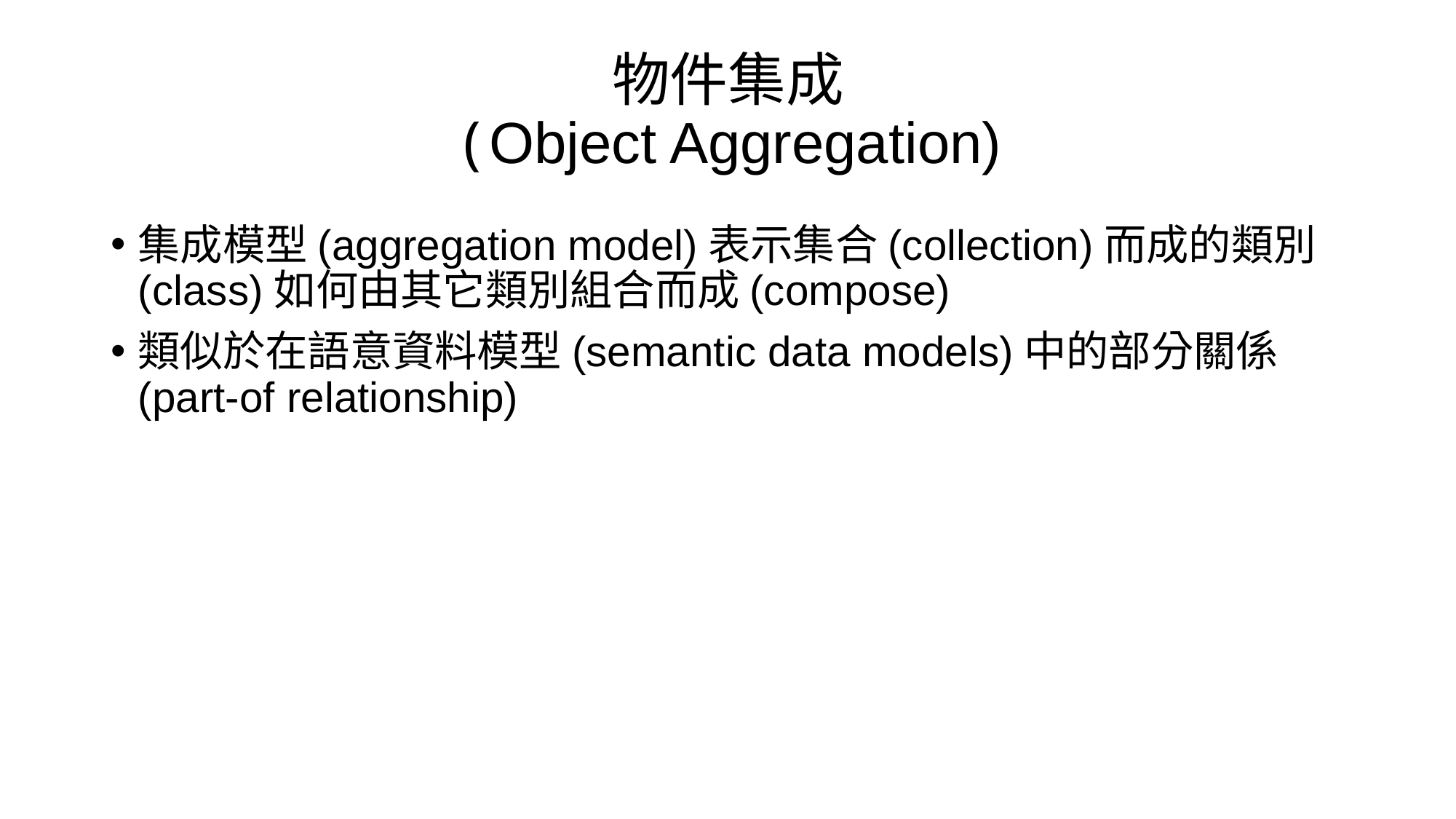

# 物件集成 (Object Aggregation)
集成模型(aggregation model)表示集合(collection)而成的類別(class)如何由其它類別組合而成(compose)
類似於在語意資料模型(semantic data models)中的部分關係(part-of relationship)